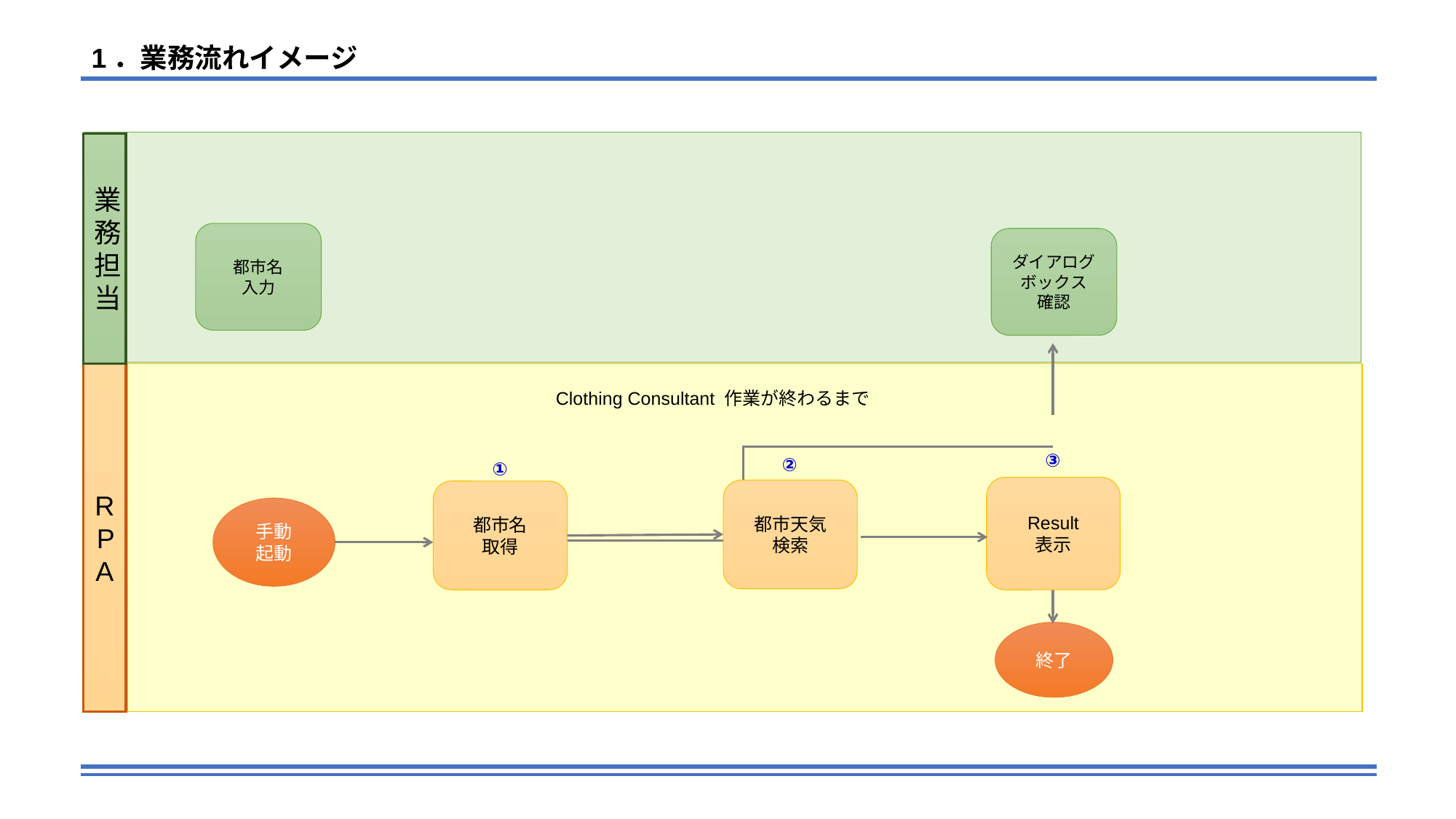

1．業務流れイメージ

業務担当
都市名
入力

ダイアログボックス
確認

RPA

Clothing Consultant 作業が終わるまで
③
Result
表示
②
都市天気
検索
①
都市名
取得
手動
起動
終了